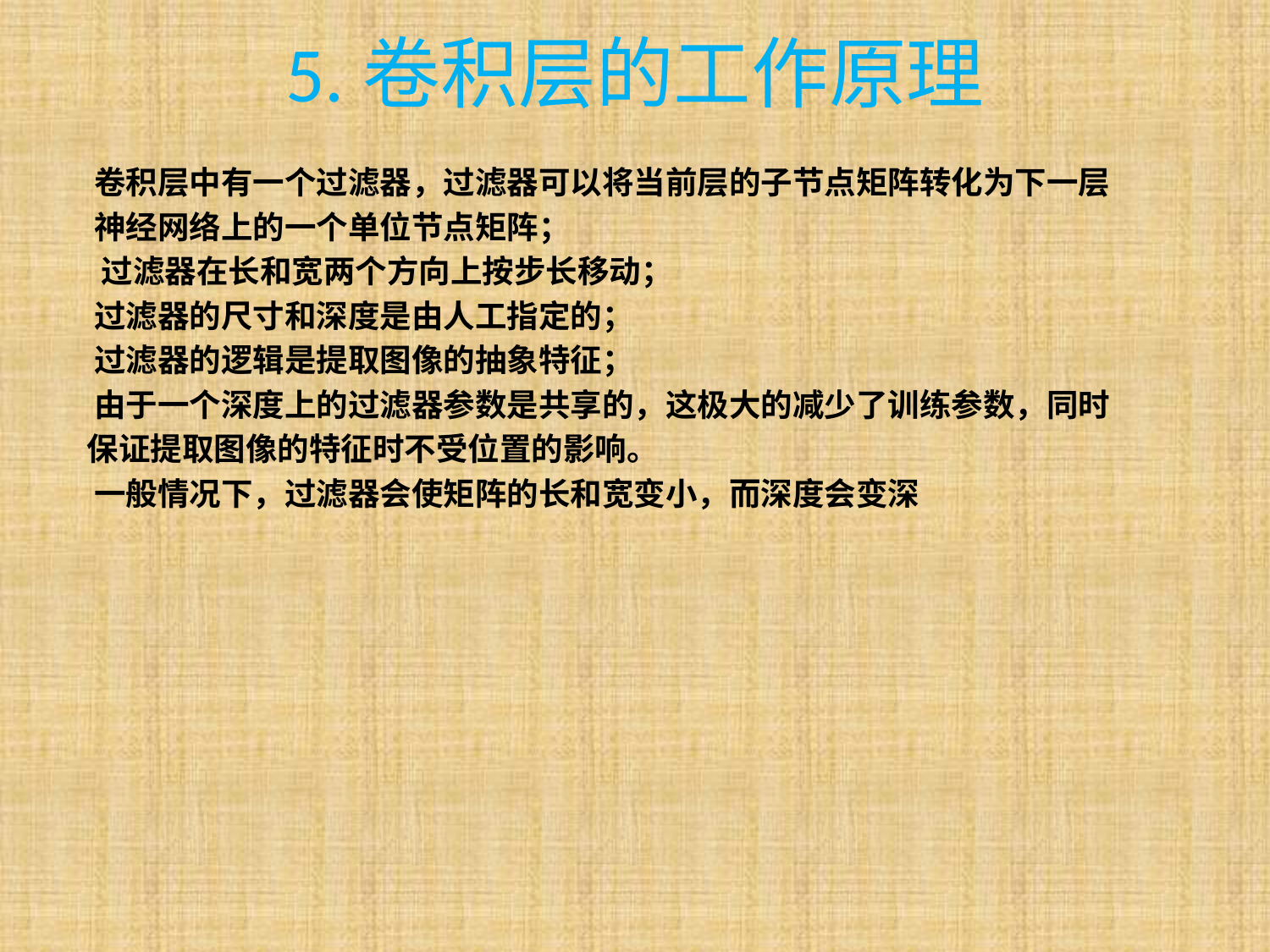

# 5.卷积层的工作原理
    卷积层中有一个过滤器，过滤器可以将当前层的子节点矩阵转化为下一层
    神经网络上的一个单位节点矩阵；
     过滤器在长和宽两个方向上按步长移动；
    过滤器的尺寸和深度是由人工指定的；
    过滤器的逻辑是提取图像的抽象特征；
    由于一个深度上的过滤器参数是共享的，这极大的减少了训练参数，同时
   保证提取图像的特征时不受位置的影响。
    一般情况下，过滤器会使矩阵的长和宽变小，而深度会变深